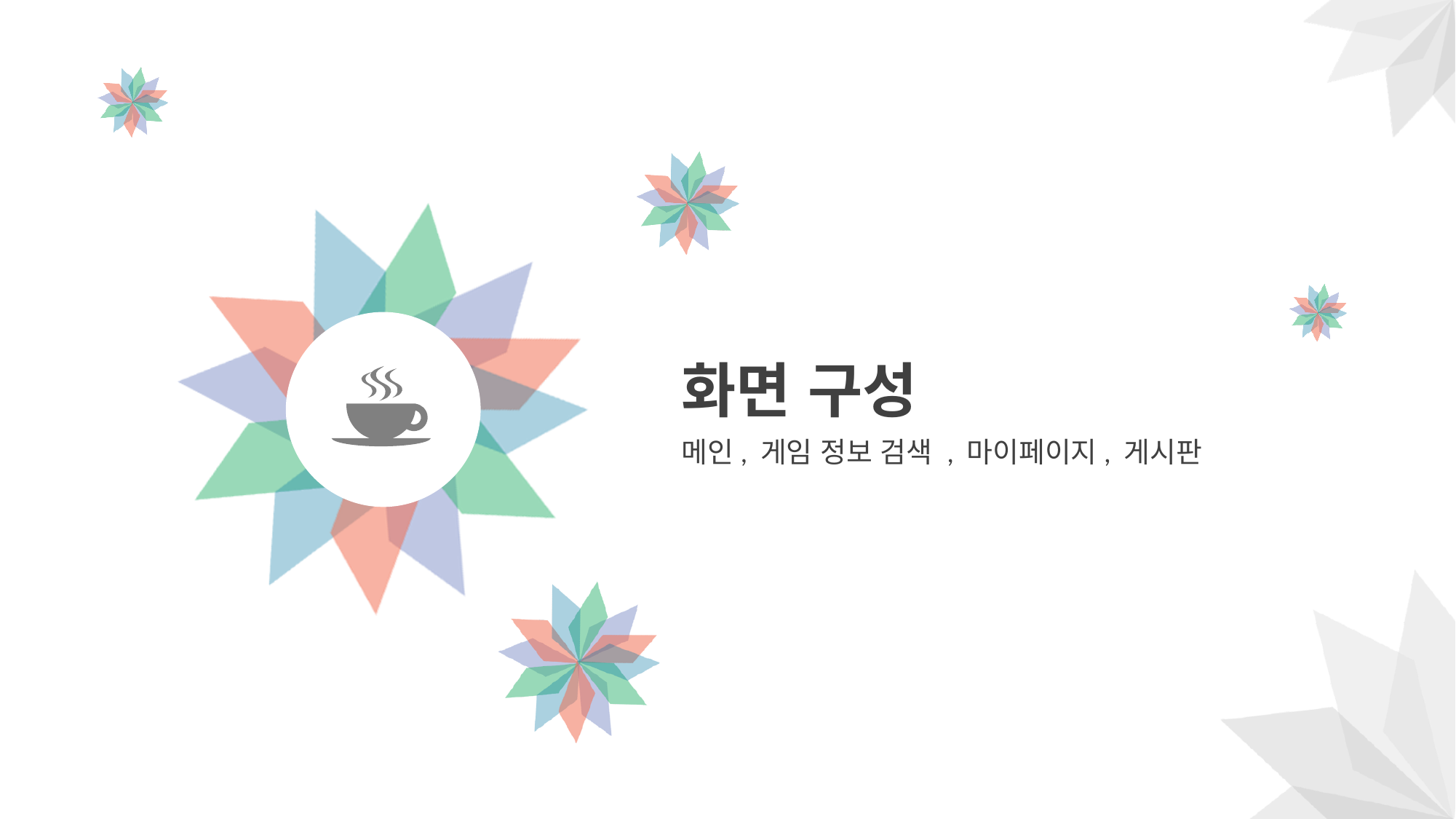

화면 구성

메인, 게임 정보 검색 , 마이페이지, 게시판